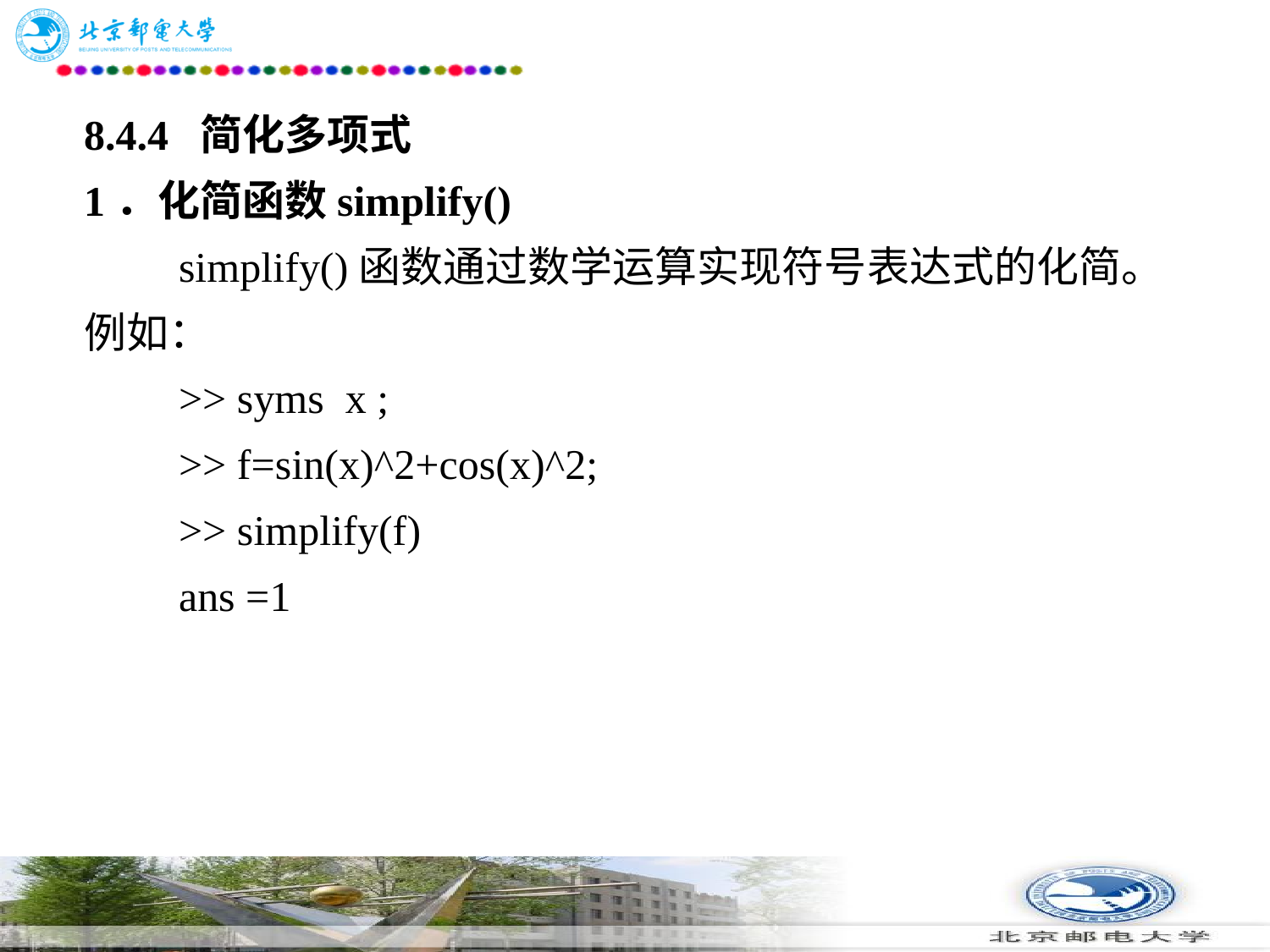

# 8.4.4  简化多项式　　 1．化简函数simplify() 　　simplify()函数通过数学运算实现符号表达式的化简。例如： 　　>> syms  x ; 　　>> f=sin(x)^2+cos(x)^2; 　　>> simplify(f) 　　ans =1